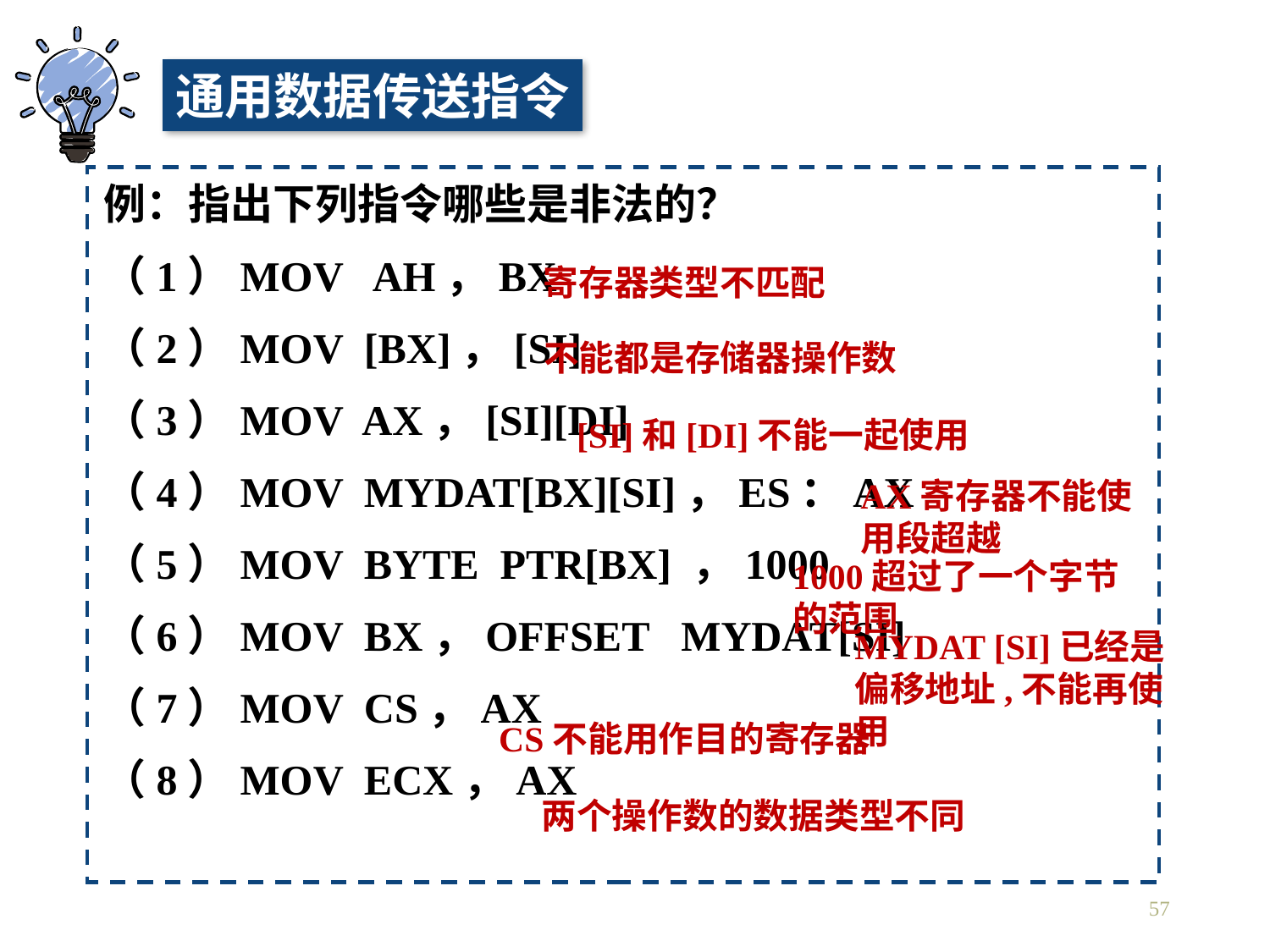

通用数据传送指令

例：指出下列指令哪些是非法的？
（1）MOV   AH，BX
（2）MOV  [BX]，[SI]
（3）MOV  AX，[SI][DI]
（4）MOV  MYDAT[BX][SI]，ES：AX
（5）MOV  BYTE  PTR[BX] ，1000
（6）MOV  BX，OFFSET   MYDAT[SI]
（7）MOV  CS，AX
（8）MOV  ECX，AX
寄存器类型不匹配
不能都是存储器操作数
[SI]和[DI]不能一起使用
AX寄存器不能使用段超越
1000超过了一个字节的范围
MYDAT [SI]已经是偏移地址,不能再使用
CS不能用作目的寄存器
两个操作数的数据类型不同
57